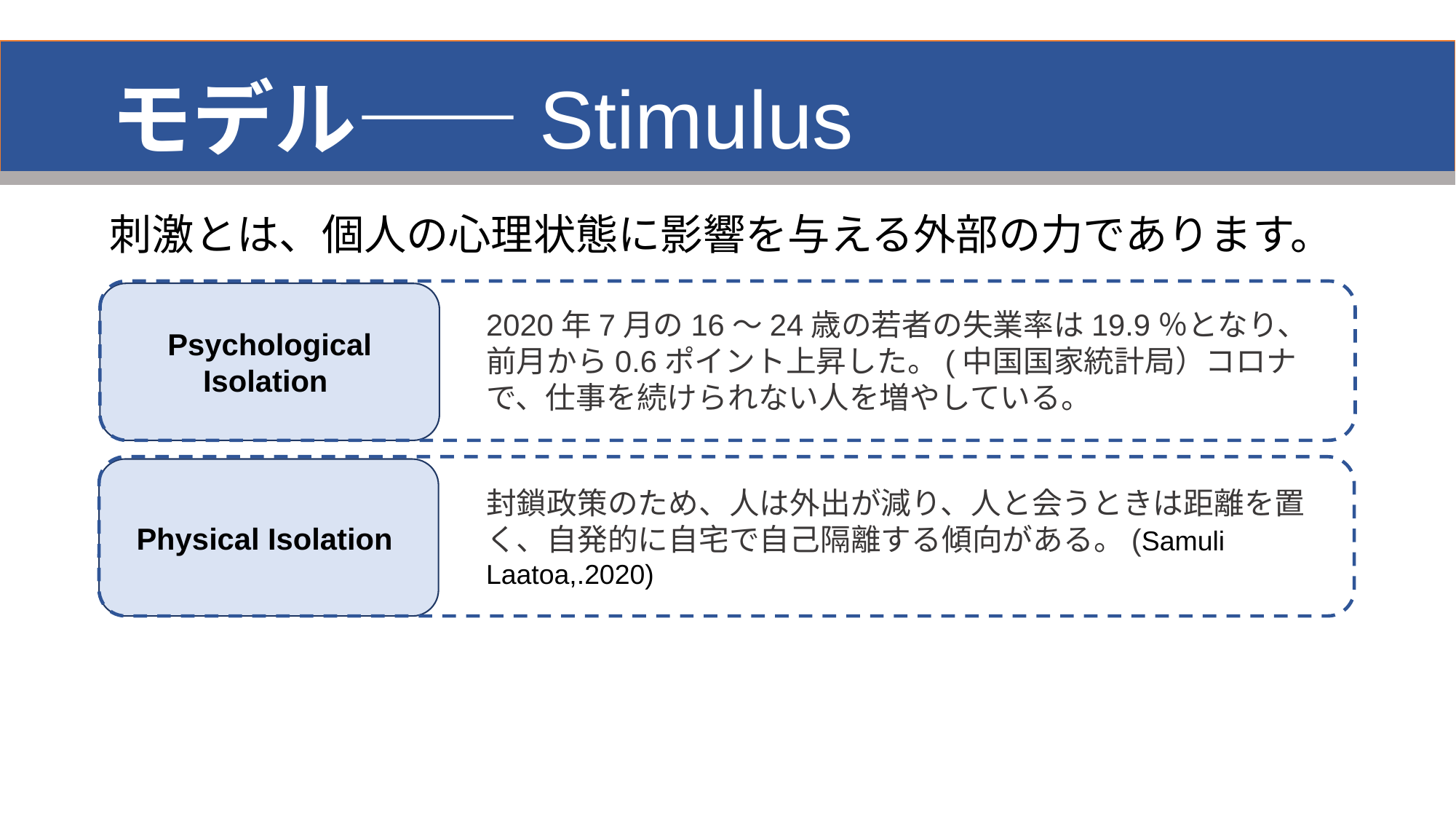

# モデル——Stimulus
刺激とは、個人の心理状態に影響を与える外部の力であります。

Psychological Isolation
2020年7月の16〜24歳の若者の失業率は19.9％となり、前月から0.6ポイント上昇した。(中国国家統計局）コロナで、仕事を続けられない人を増やしている。

Physical Isolation
封鎖政策のため、人は外出が減り、人と会うときは距離を置く、自発的に自宅で自己隔離する傾向がある。(Samuli Laatoa,.2020)
10